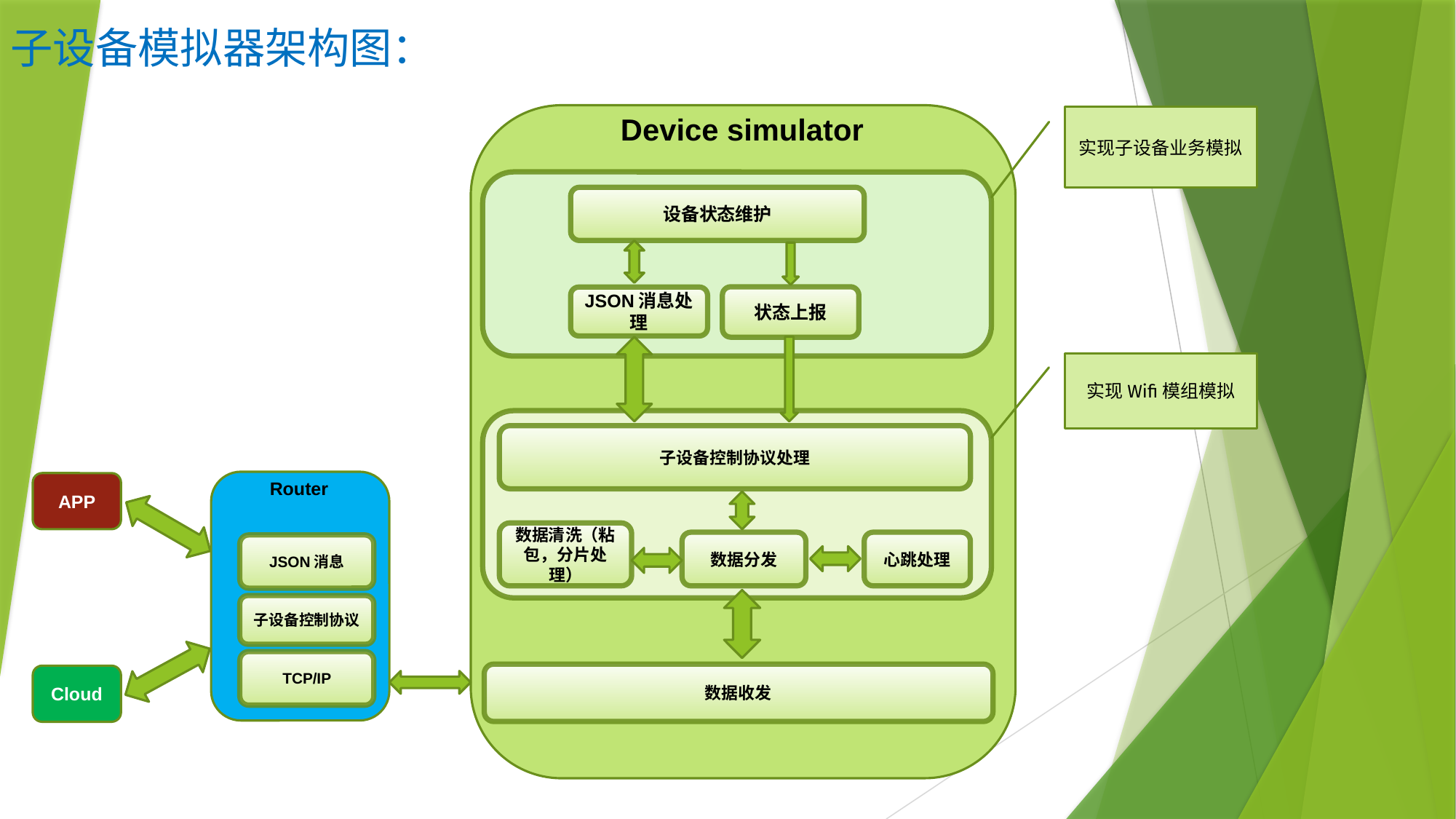

子设备模拟器架构图：

Device simulator
实现子设备业务模拟

设备状态维护

状态上报
JSON消息处理

实现Wifi模组模拟

子设备控制协议处理

Router
APP

数据清洗（粘包，分片处理）
数据分发
心跳处理
JSON消息

子设备控制协议

TCP/IP
数据收发
Cloud